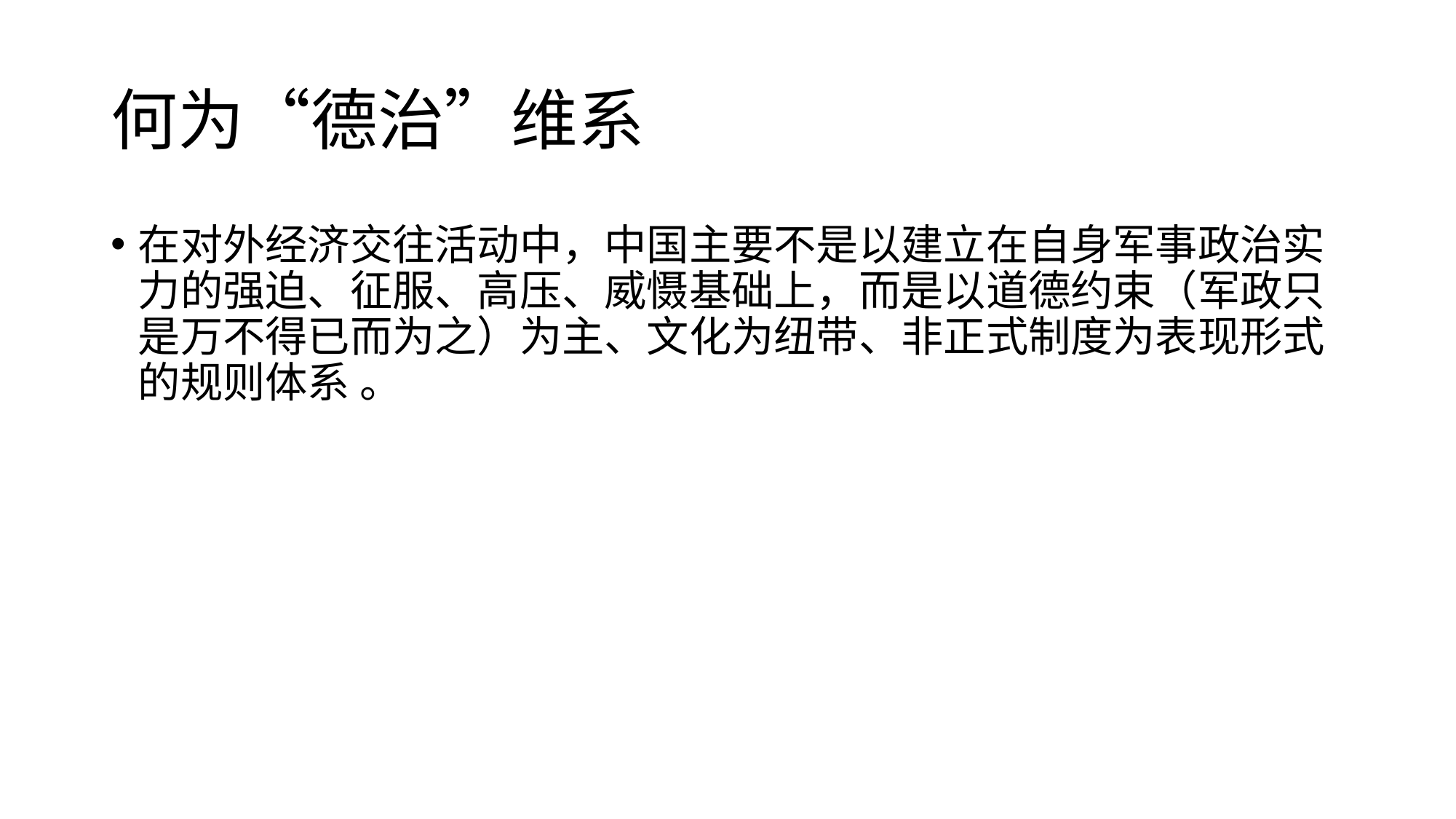

# 何为“德治”维系
在对外经济交往活动中，中国主要不是以建立在自身军事政治实力的强迫、征服、高压、威慑基础上，而是以道德约束（军政只是万不得已而为之）为主、文化为纽带、非正式制度为表现形式的规则体系 。